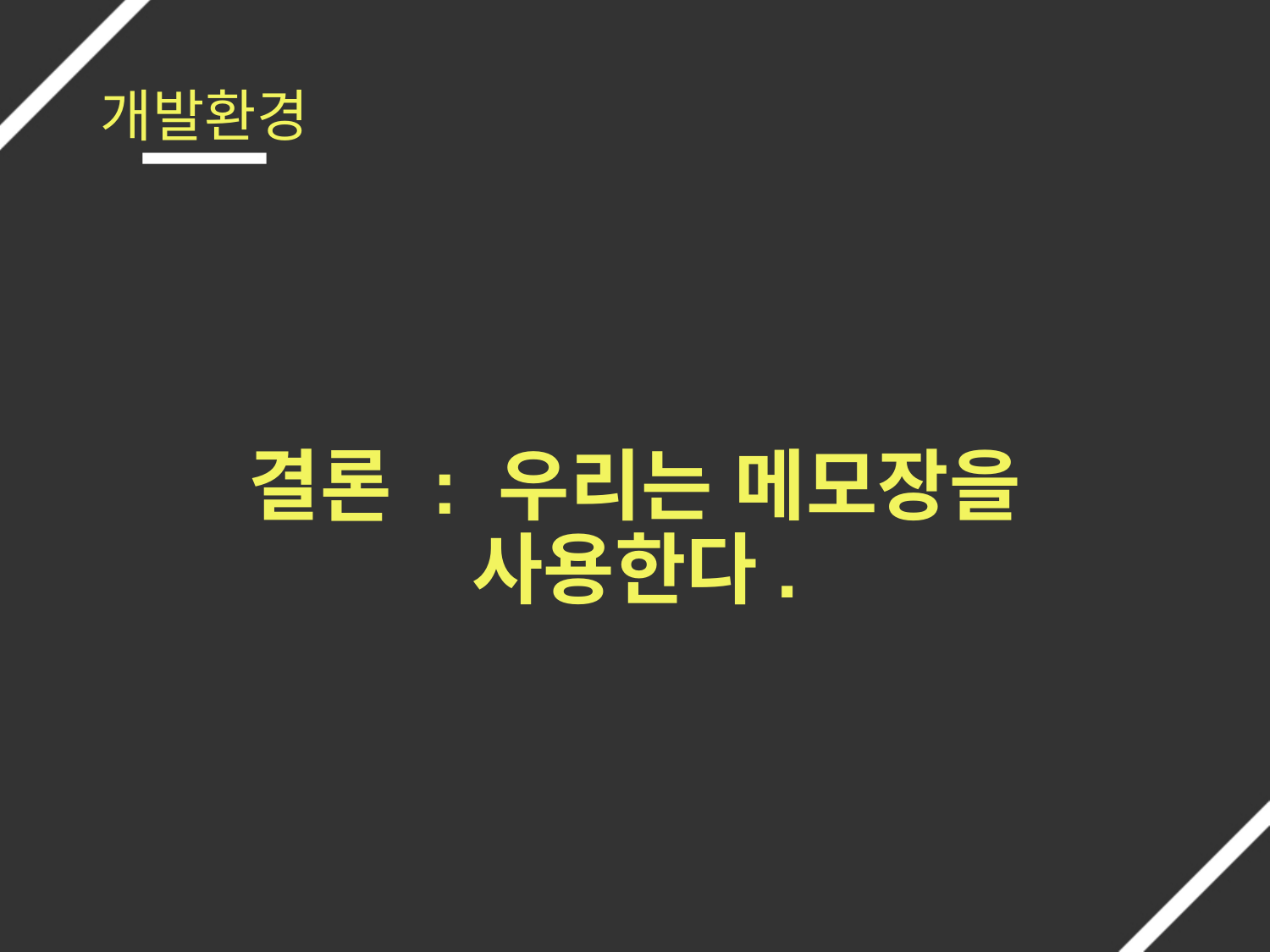

# 개발환경
결론 : 우리는 메모장을 사용한다.